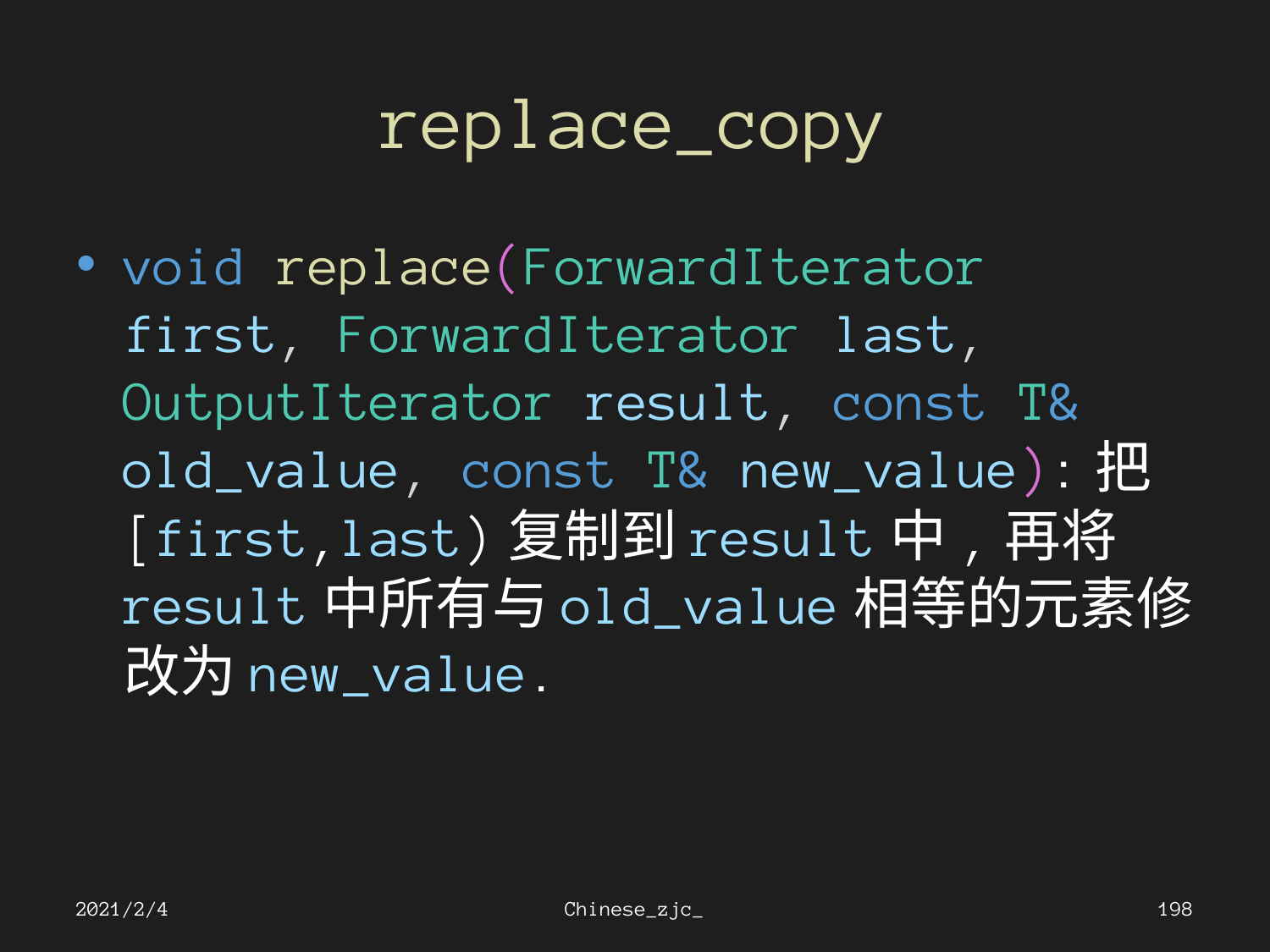

# replace_copy
void replace(ForwardIterator first, ForwardIterator last, OutputIterator result, const T& old_value, const T& new_value):把[first,last)复制到result中,再将result中所有与old_value相等的元素修改为new_value.
2021/2/4
Chinese_zjc_
198